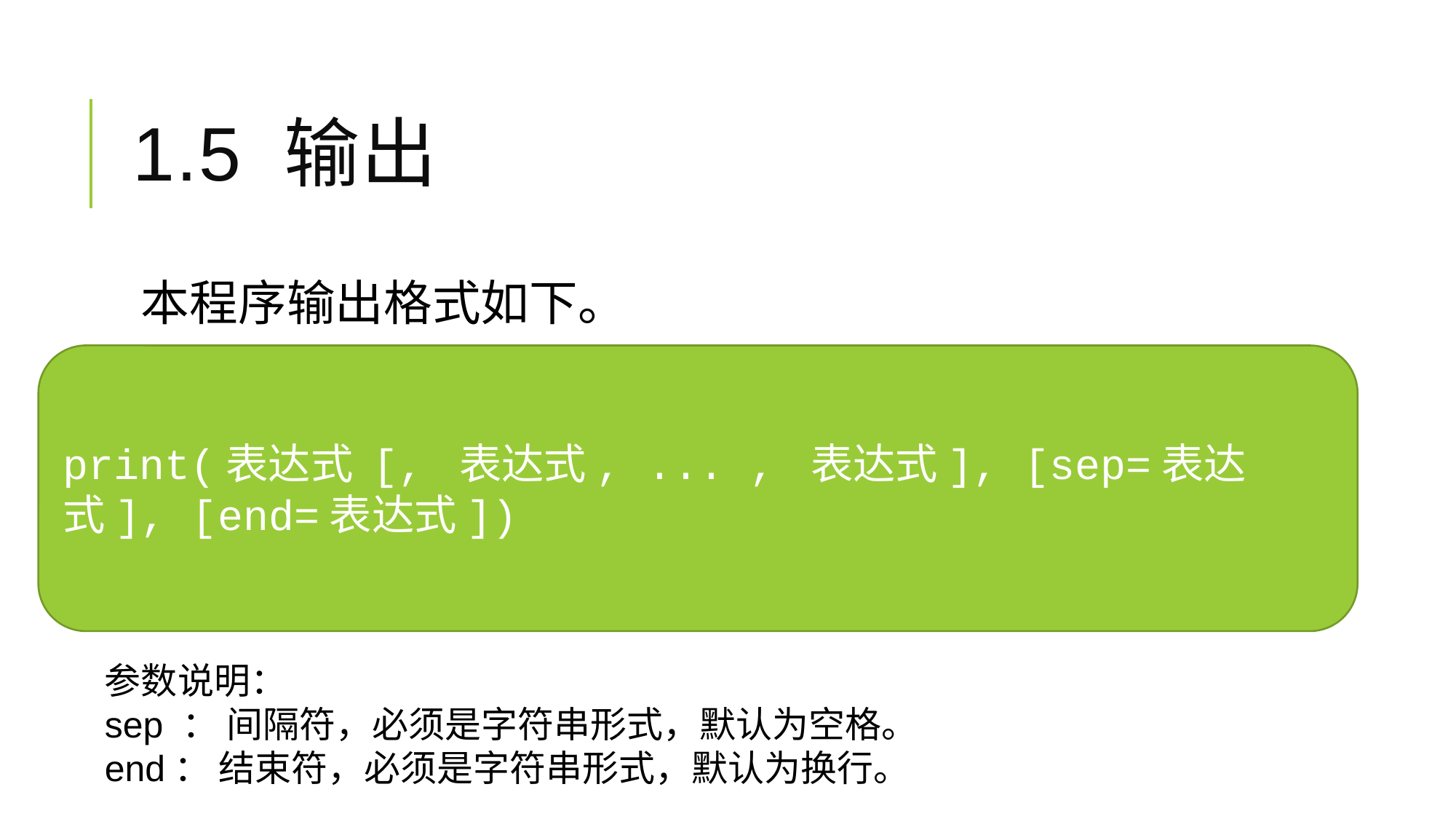

# 1.5 输出
本程序输出格式如下。

print(表达式 [, 表达式, ... , 表达式], [sep=表达式], [end=表达式])
参数说明：
sep ： 间隔符，必须是字符串形式，默认为空格。
end： 结束符，必须是字符串形式，默认为换行。